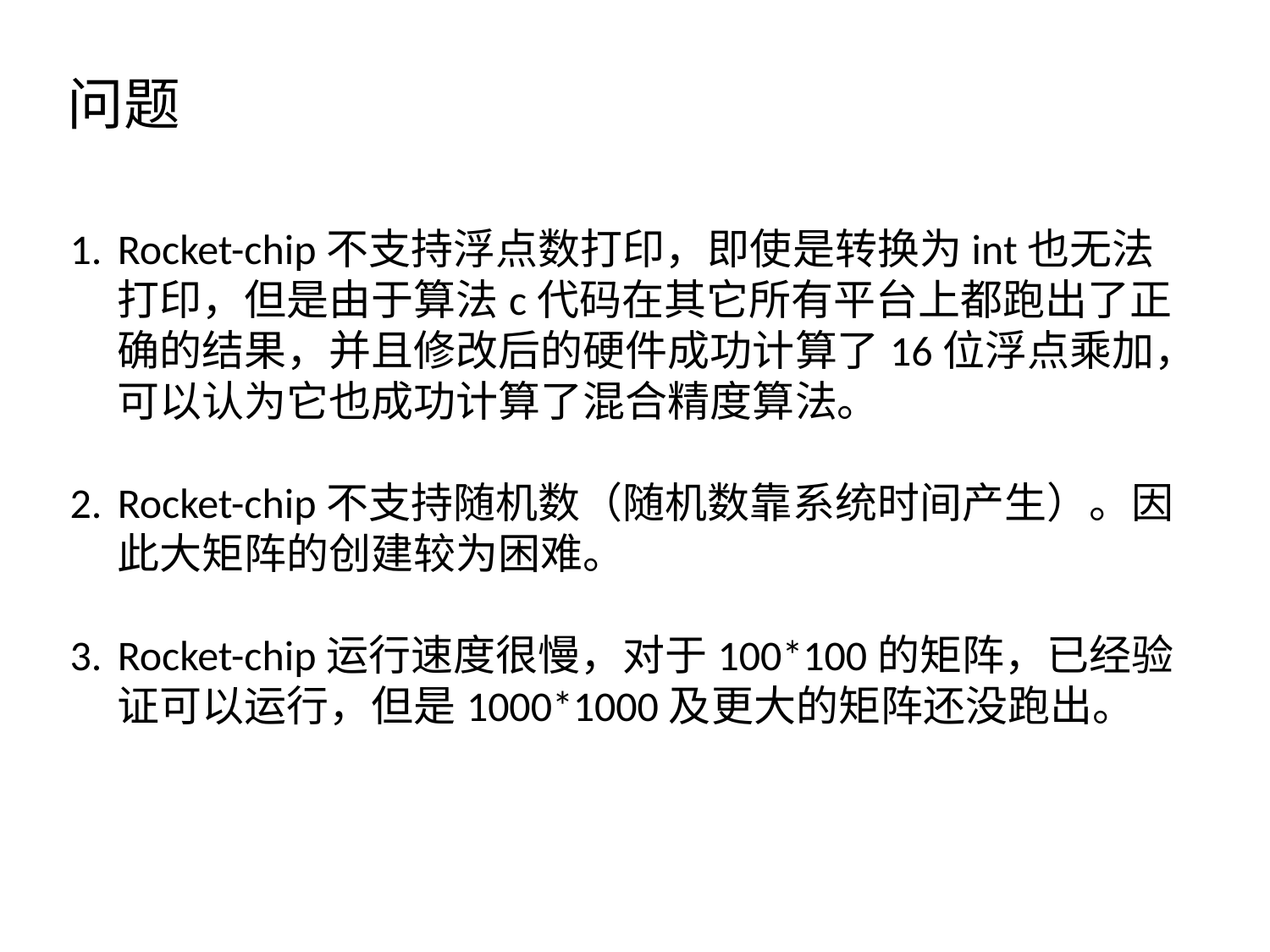

问题
Rocket-chip不支持浮点数打印，即使是转换为int也无法打印，但是由于算法c代码在其它所有平台上都跑出了正确的结果，并且修改后的硬件成功计算了16位浮点乘加，可以认为它也成功计算了混合精度算法。

Rocket-chip不支持随机数（随机数靠系统时间产生）。因此大矩阵的创建较为困难。

Rocket-chip运行速度很慢，对于100*100的矩阵，已经验证可以运行，但是1000*1000及更大的矩阵还没跑出。